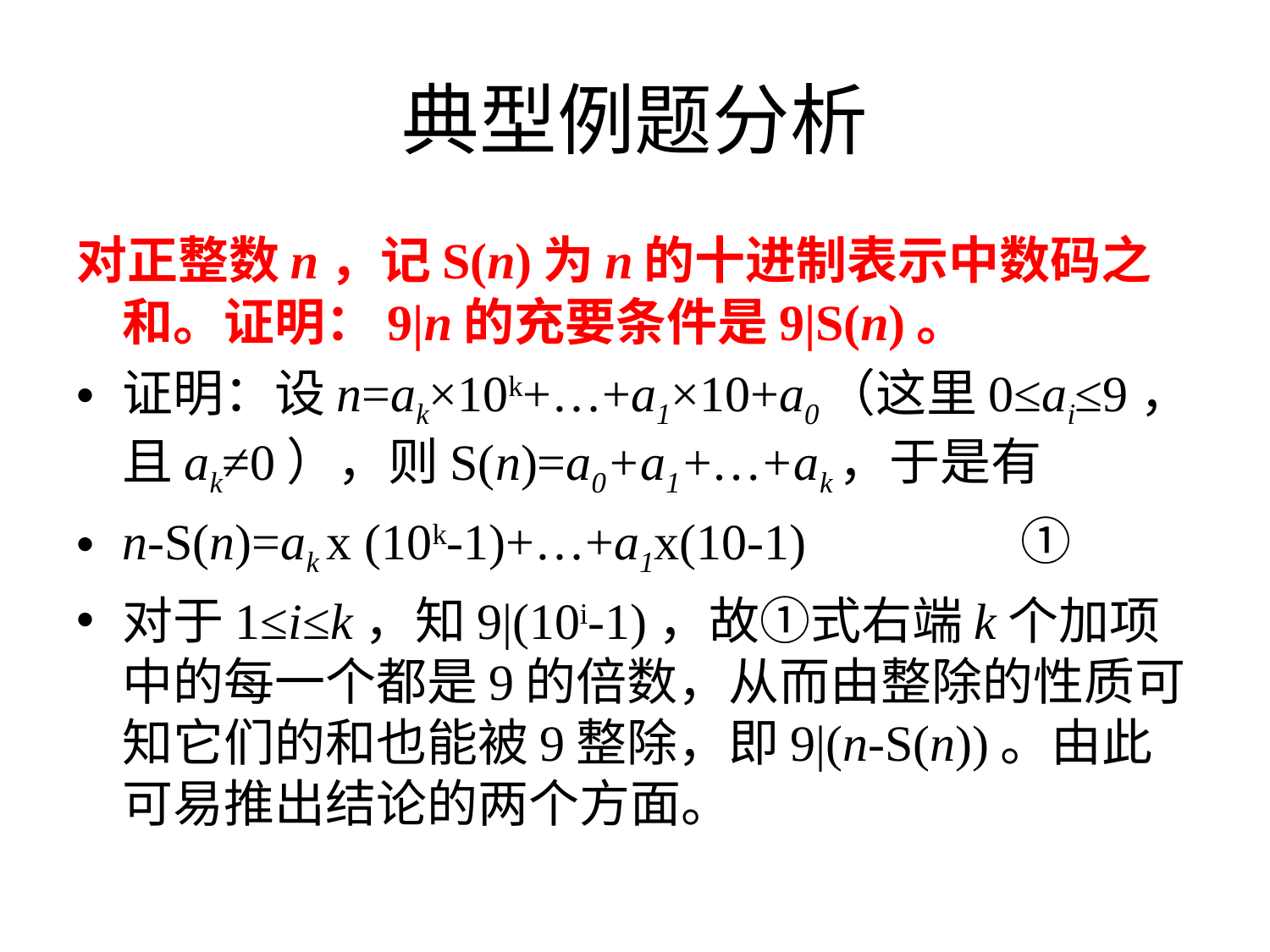

# 典型例题分析
对正整数n，记S(n)为n的十进制表示中数码之和。证明：9|n的充要条件是9|S(n)。
证明：设n=ak×10k+…+a1×10+a0（这里0≤ai≤9，且ak≠0），则S(n)=a0+a1+…+ak，于是有
n-S(n)=ak x (10k-1)+…+a1x(10-1)　　　　①
对于1≤i≤k，知9|(10i-1)，故①式右端k个加项中的每一个都是9的倍数，从而由整除的性质可知它们的和也能被9整除，即9|(n-S(n))。由此可易推出结论的两个方面。